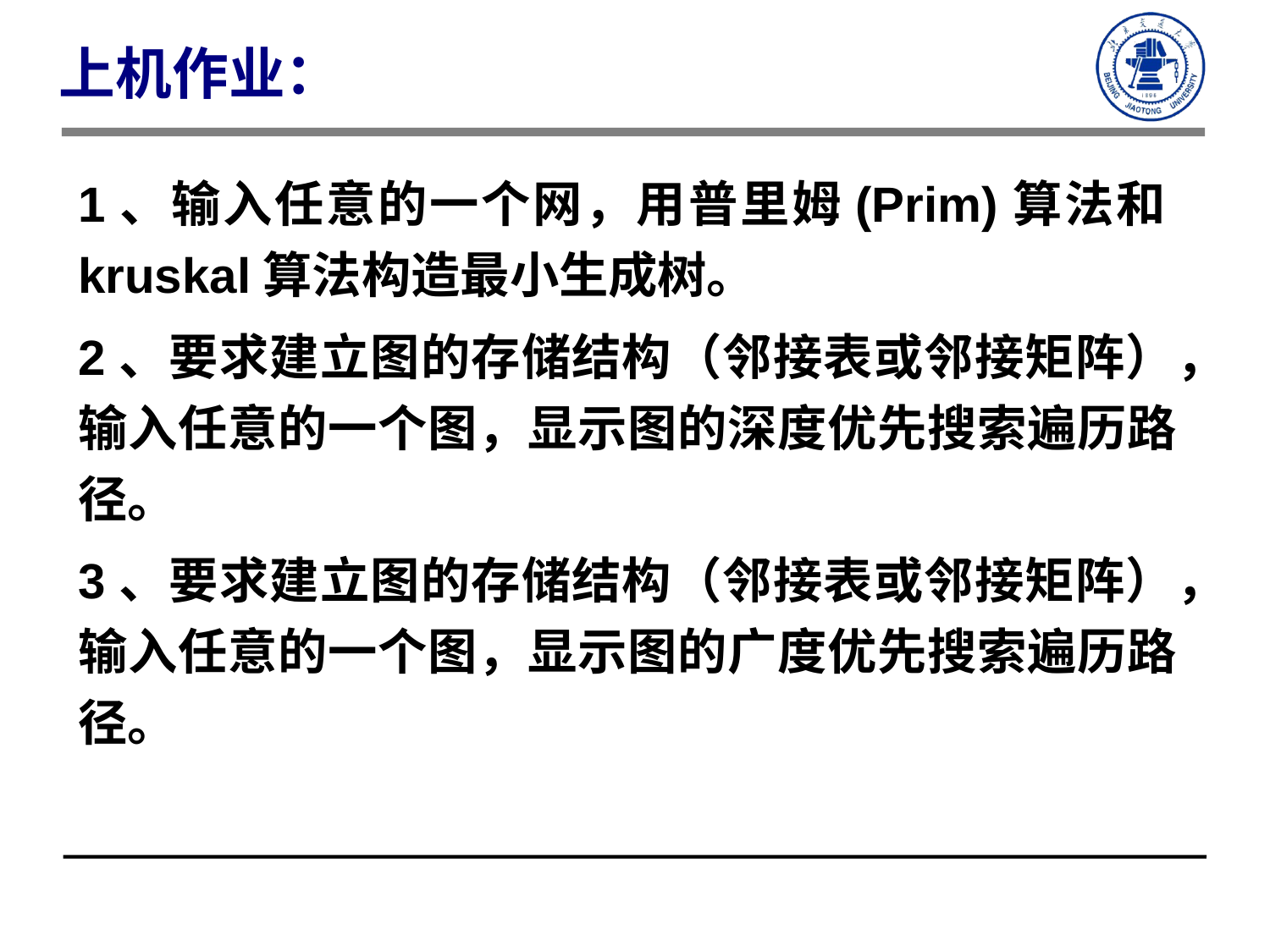

上机作业：
1、输入任意的一个网，用普里姆(Prim)算法和kruskal算法构造最小生成树。
2、要求建立图的存储结构（邻接表或邻接矩阵），输入任意的一个图，显示图的深度优先搜索遍历路径。
3、要求建立图的存储结构（邻接表或邻接矩阵），输入任意的一个图，显示图的广度优先搜索遍历路径。